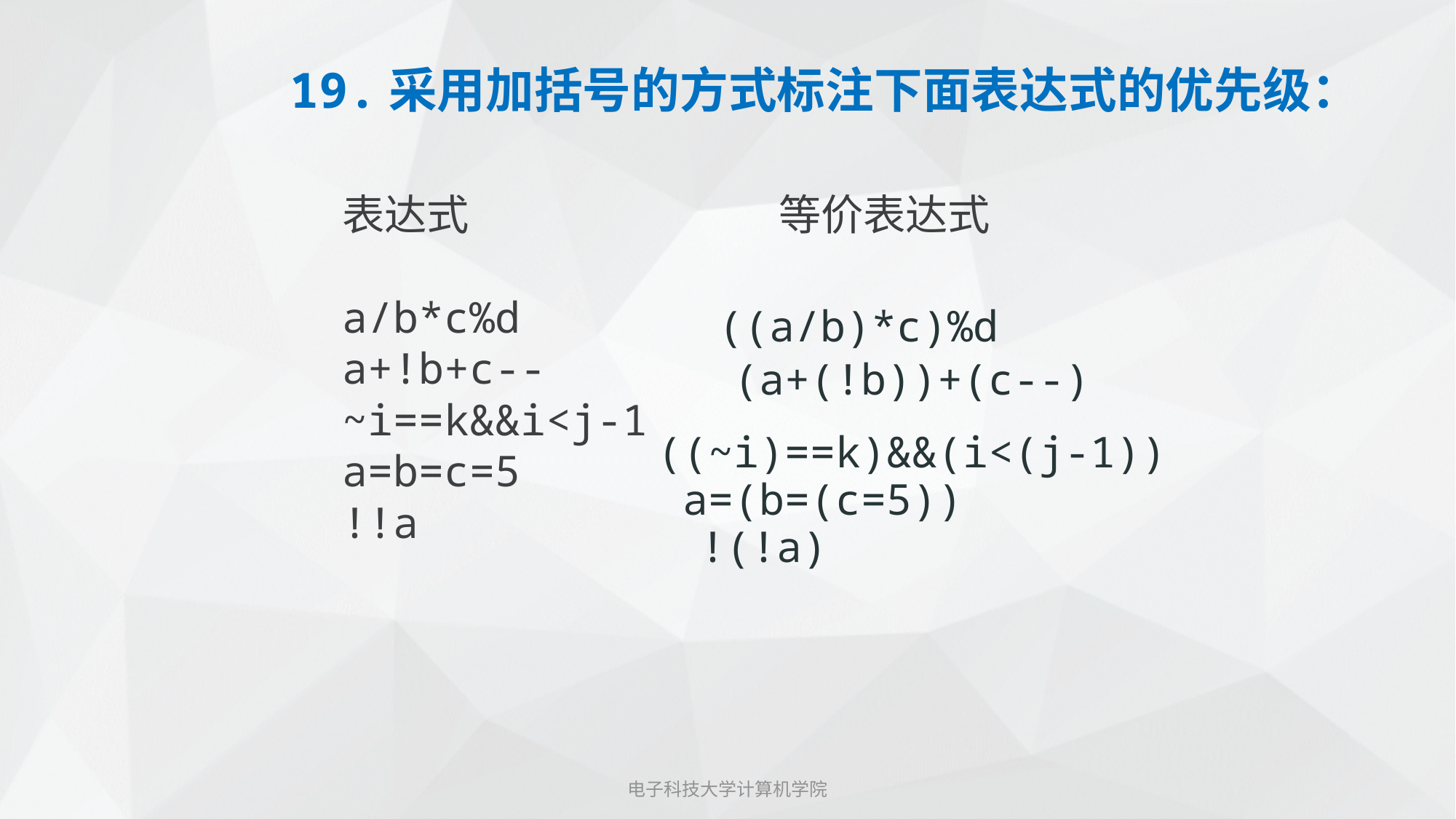

19.采用加括号的方式标注下面表达式的优先级：

表达式			等价表达式

a/b*c%d
a+!b+c--
~i==k&&i<j-1
a=b=c=5
!!a

((a/b)*c)%d
(a+(!b))+(c--)
((~i)==k)&&(i<(j-1))
a=(b=(c=5))
!(!a)

电子科技大学计算机学院